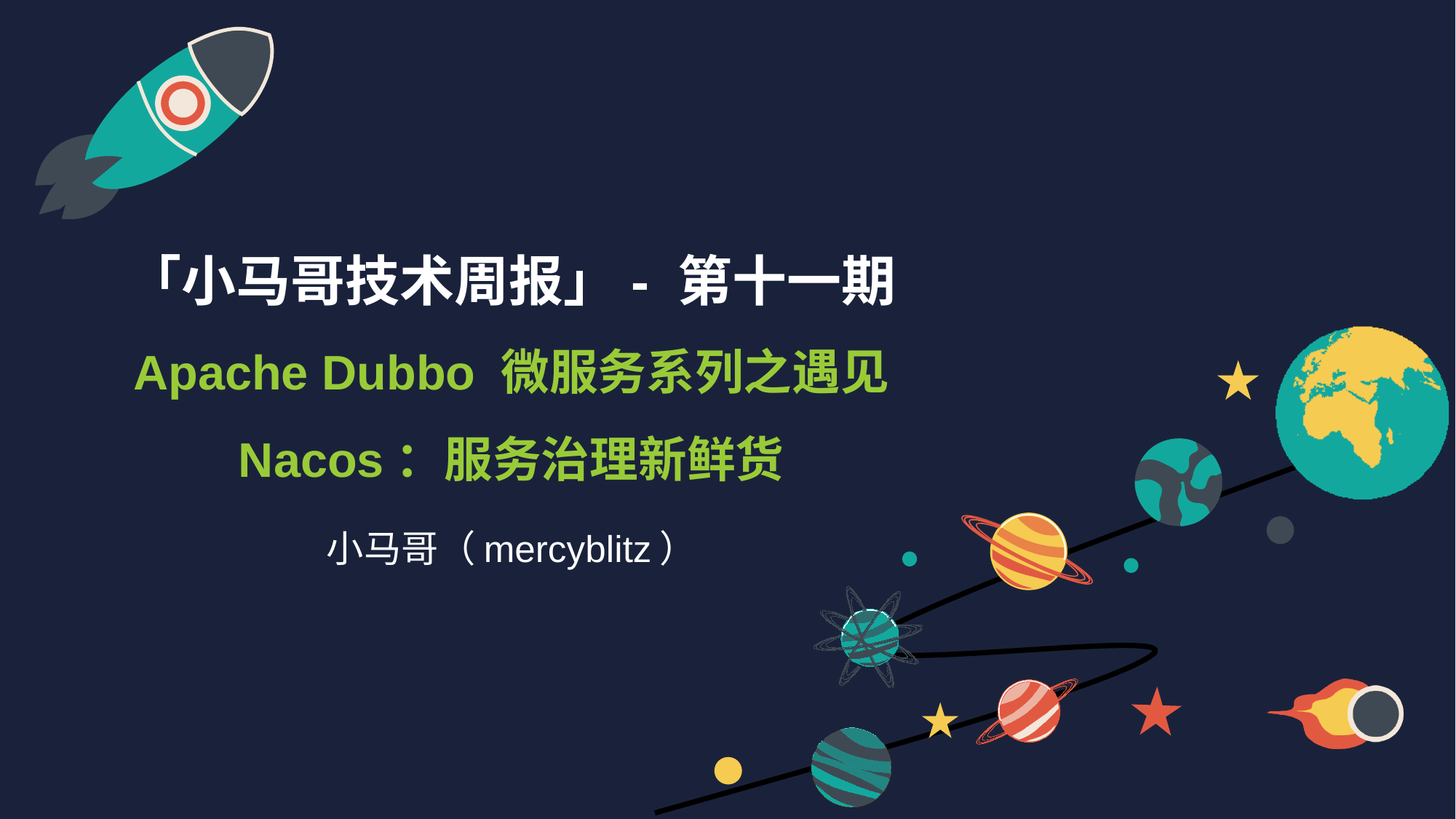

# 「小马哥技术周报」- 第十一期 Apache Dubbo 微服务系列之遇见 Nacos：服务治理新鲜货
小马哥（mercyblitz）